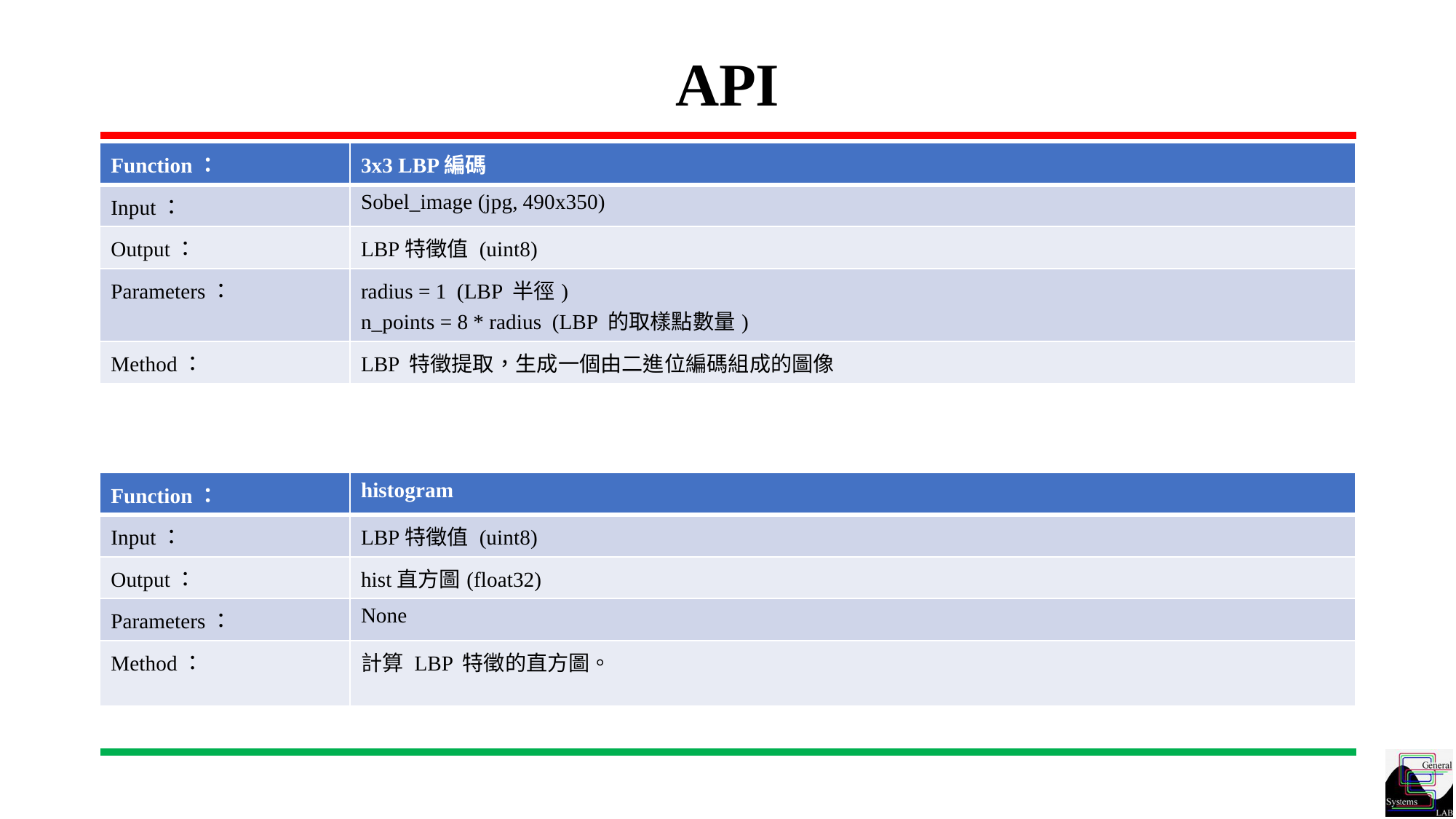

API

| Function： | 3x3 LBP編碼 |
| --- | --- |
| Input： | Sobel\_image (jpg, 490x350) |
| Output： | LBP特徵值 (uint8) |
| Parameters： | radius = 1 (LBP 半徑) n\_points = 8 \* radius (LBP 的取樣點數量) |
| Method： | LBP 特徵提取，生成一個由二進位編碼組成的圖像 |
| Function： | histogram |
| --- | --- |
| Input： | LBP特徵值 (uint8) |
| Output： | hist直方圖(float32) |
| Parameters： | None |
| Method： | 計算 LBP 特徵的直方圖。 |